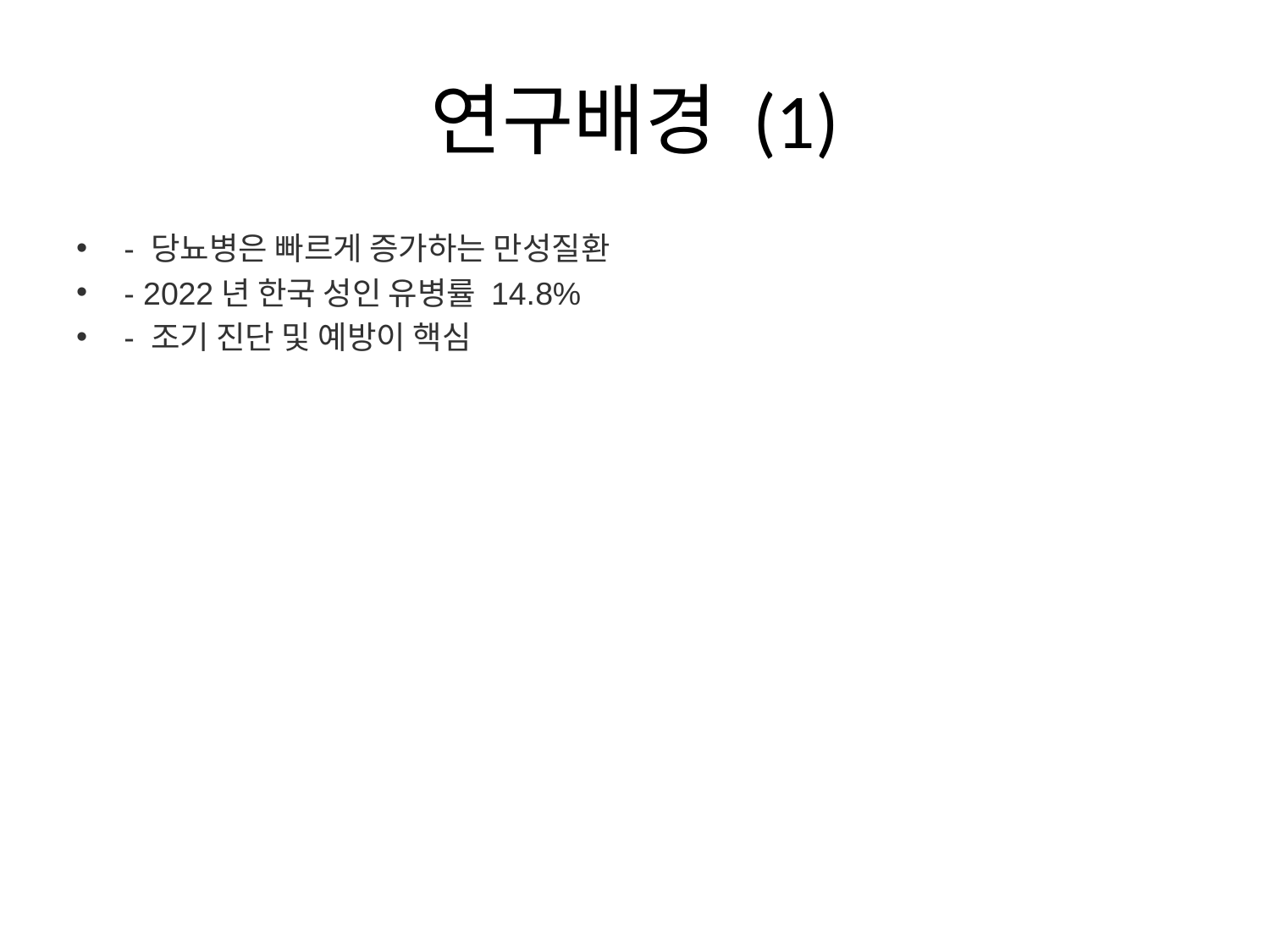

# 연구배경 (1)
- 당뇨병은 빠르게 증가하는 만성질환
- 2022년 한국 성인 유병률 14.8%
- 조기 진단 및 예방이 핵심